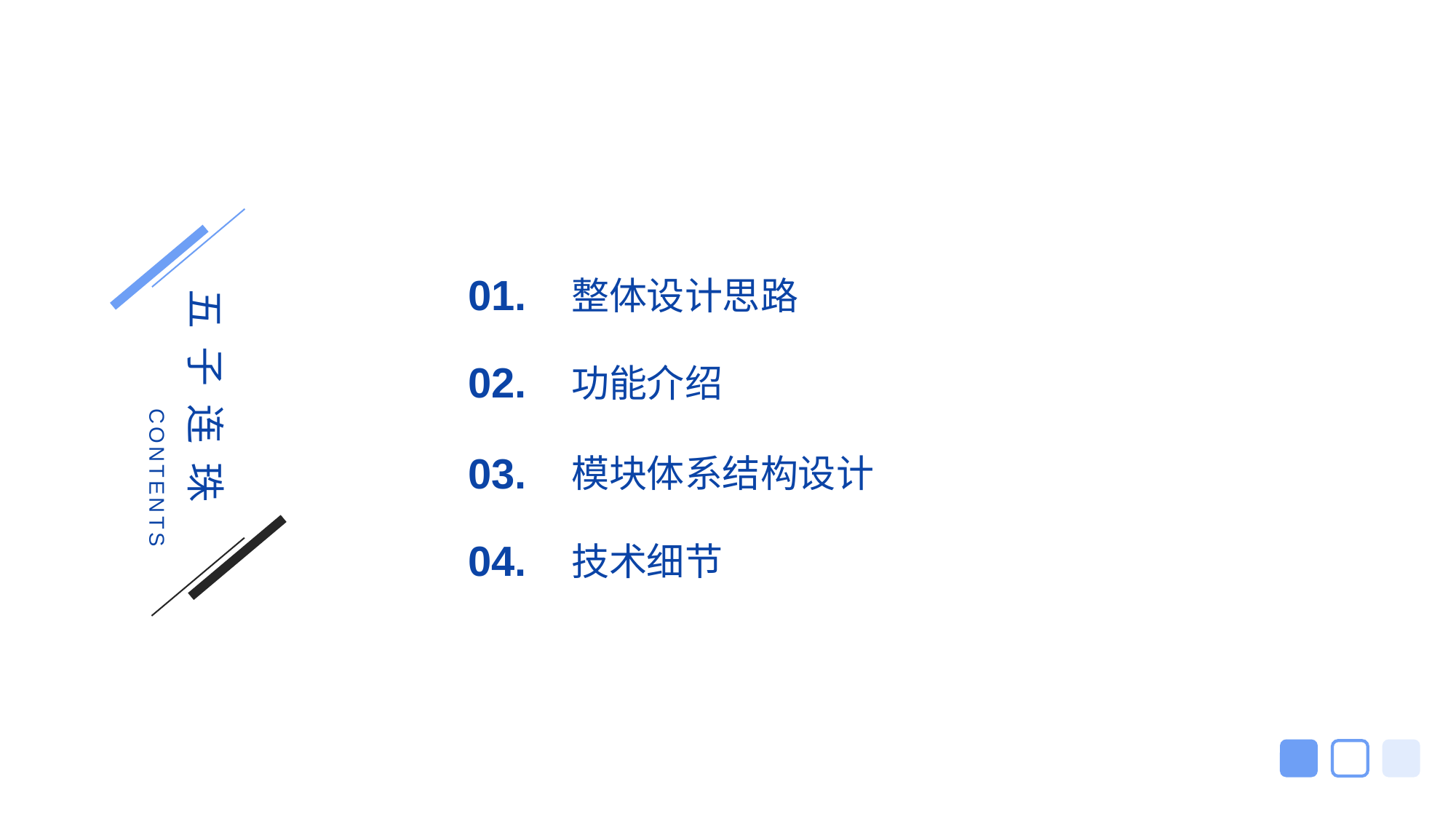

五子连珠
CONTENTS
01.
整体设计思路
02.
功能介绍
03.
模块体系结构设计
04.
技术细节